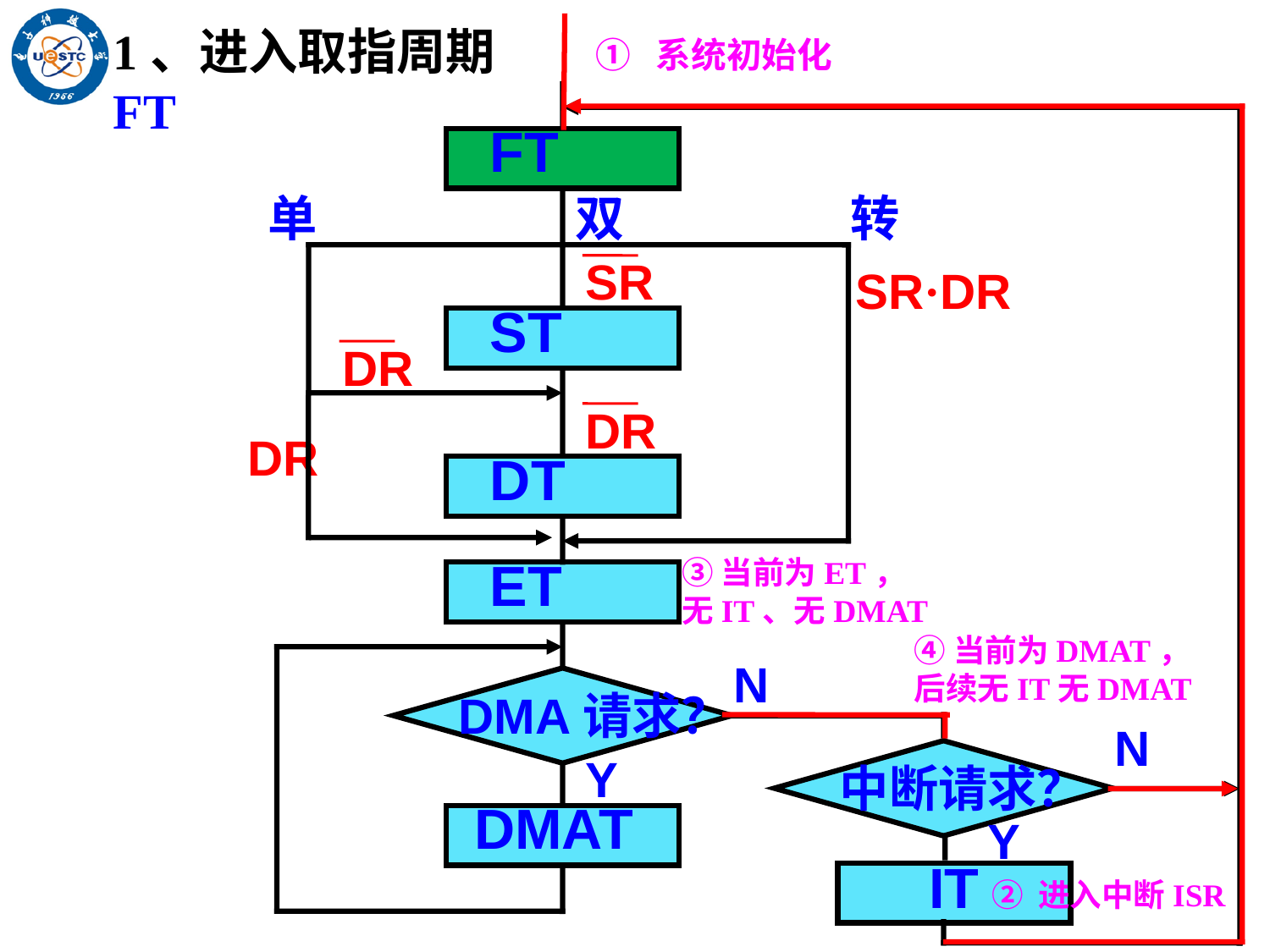

1、进入取指周期FT

①  系统初始化

  FT
单
双
转

SR

SR·DR
  ST
DR

DR

DR
  DT

  ET

N

DMA请求？
N

中断请求？
Y

Y
 DMAT

IT

③当前为ET，
无IT、无DMAT
④当前为DMAT，
后续无IT无DMAT

② 进入中断ISR